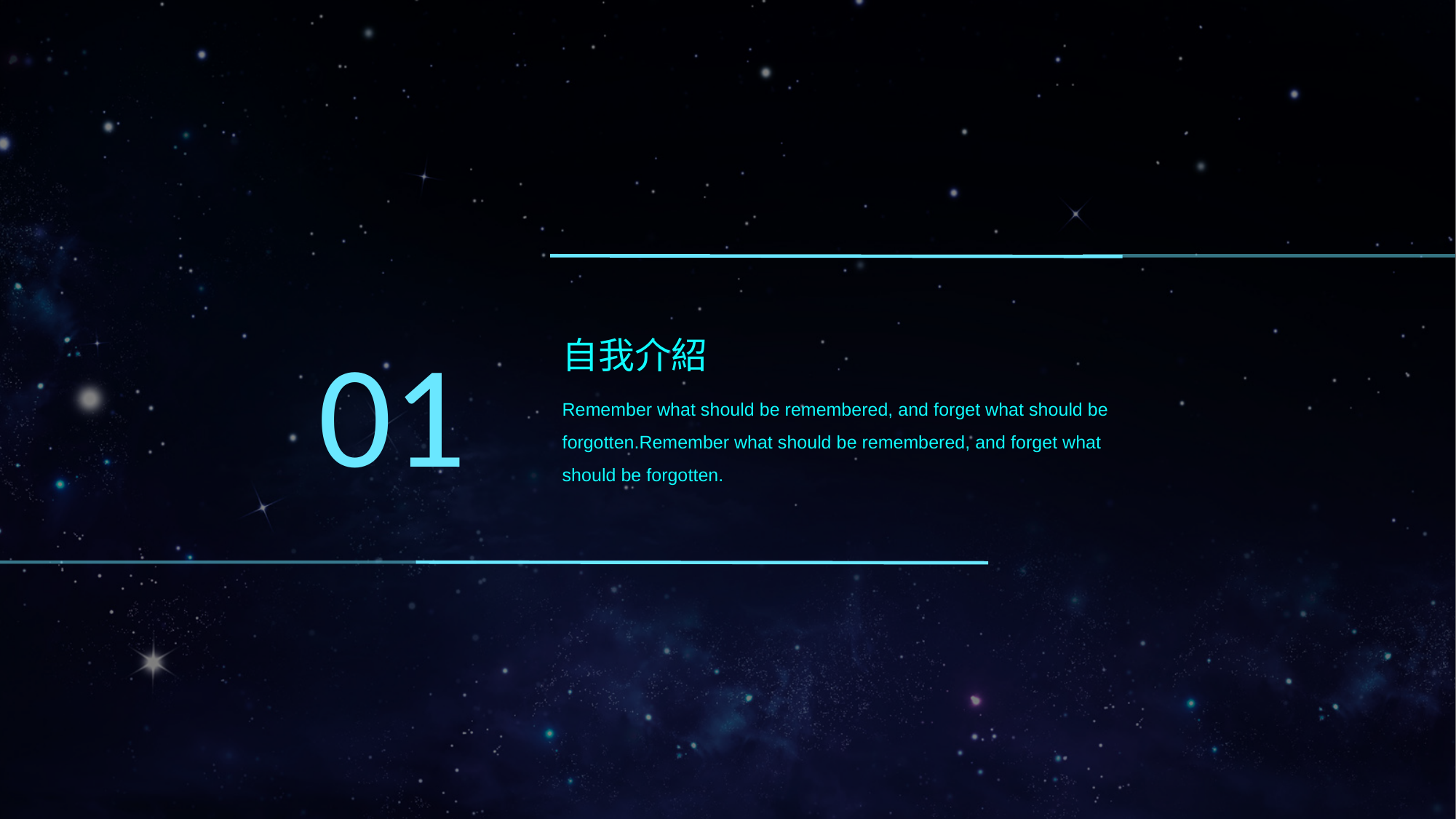

01
自我介紹
Remember what should be remembered, and forget what should be forgotten.Remember what should be remembered, and forget what should be forgotten.